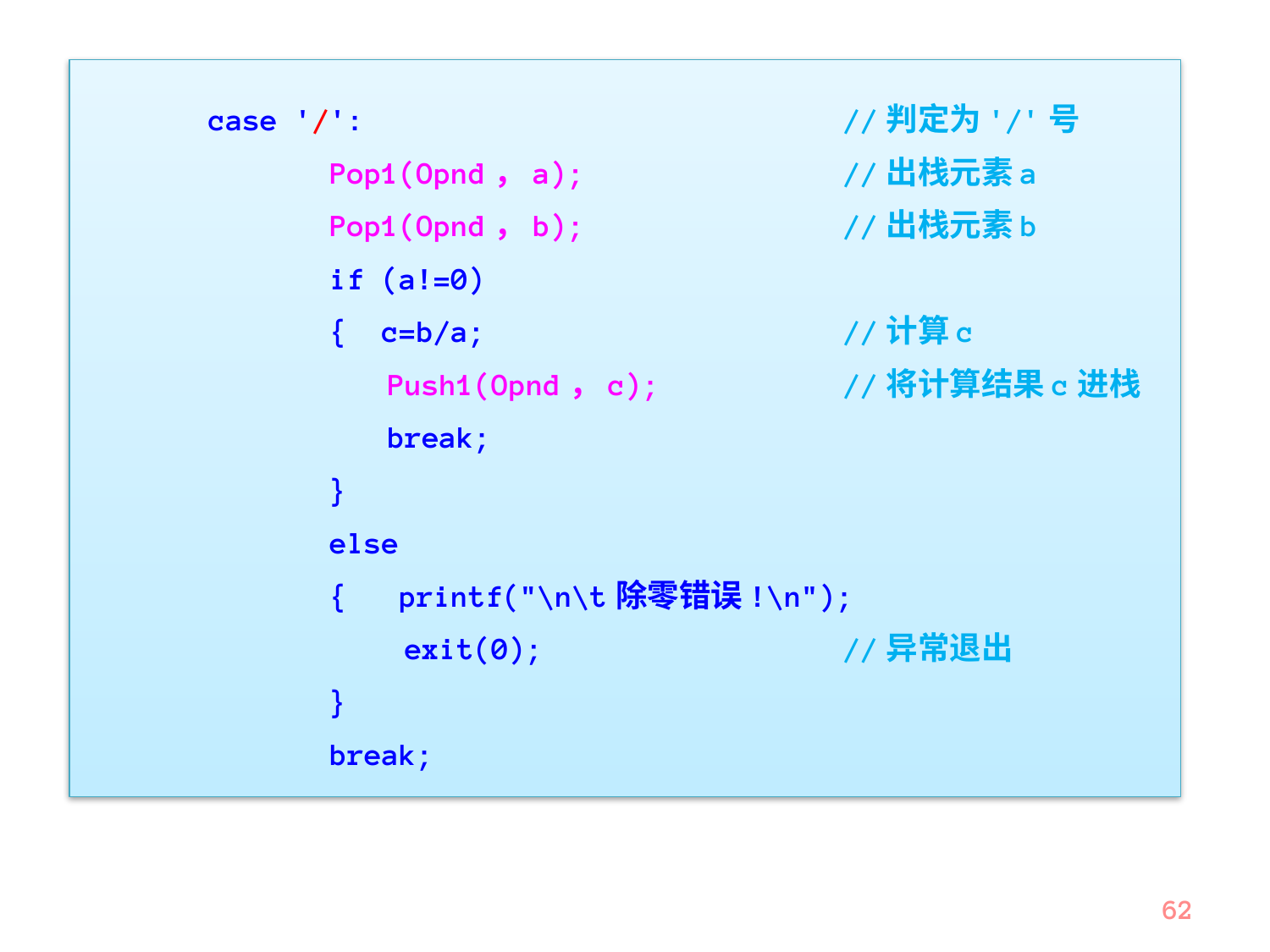

case '/':				//判定为'/'号
	       Pop1(Opnd，a);			//出栈元素a
	       Pop1(Opnd，b);			//出栈元素b
	       if (a!=0)
	       {  c=b/a;			//计算c
		   Push1(Opnd，c);		//将计算结果c进栈
		   break;
	       }
	       else
	       {   printf("\n\t除零错误!\n");
		    exit(0);			//异常退出
	       }
	       break;
62